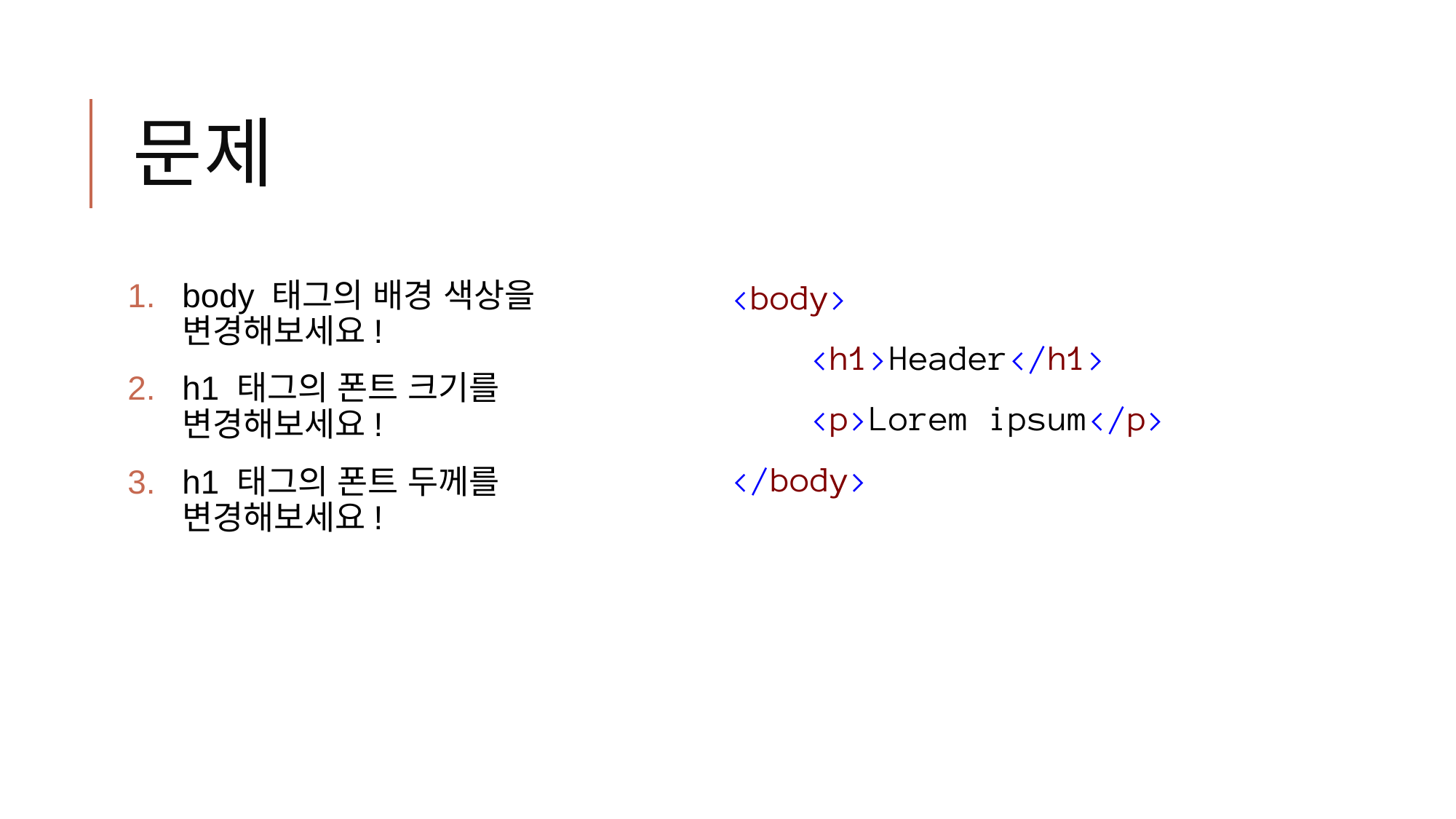

# 문제
body 태그의 배경 색상을 변경해보세요!
h1 태그의 폰트 크기를 변경해보세요!
h1 태그의 폰트 두께를 변경해보세요!
<body>
    <h1>Header</h1>
    <p>Lorem ipsum</p>
</body>